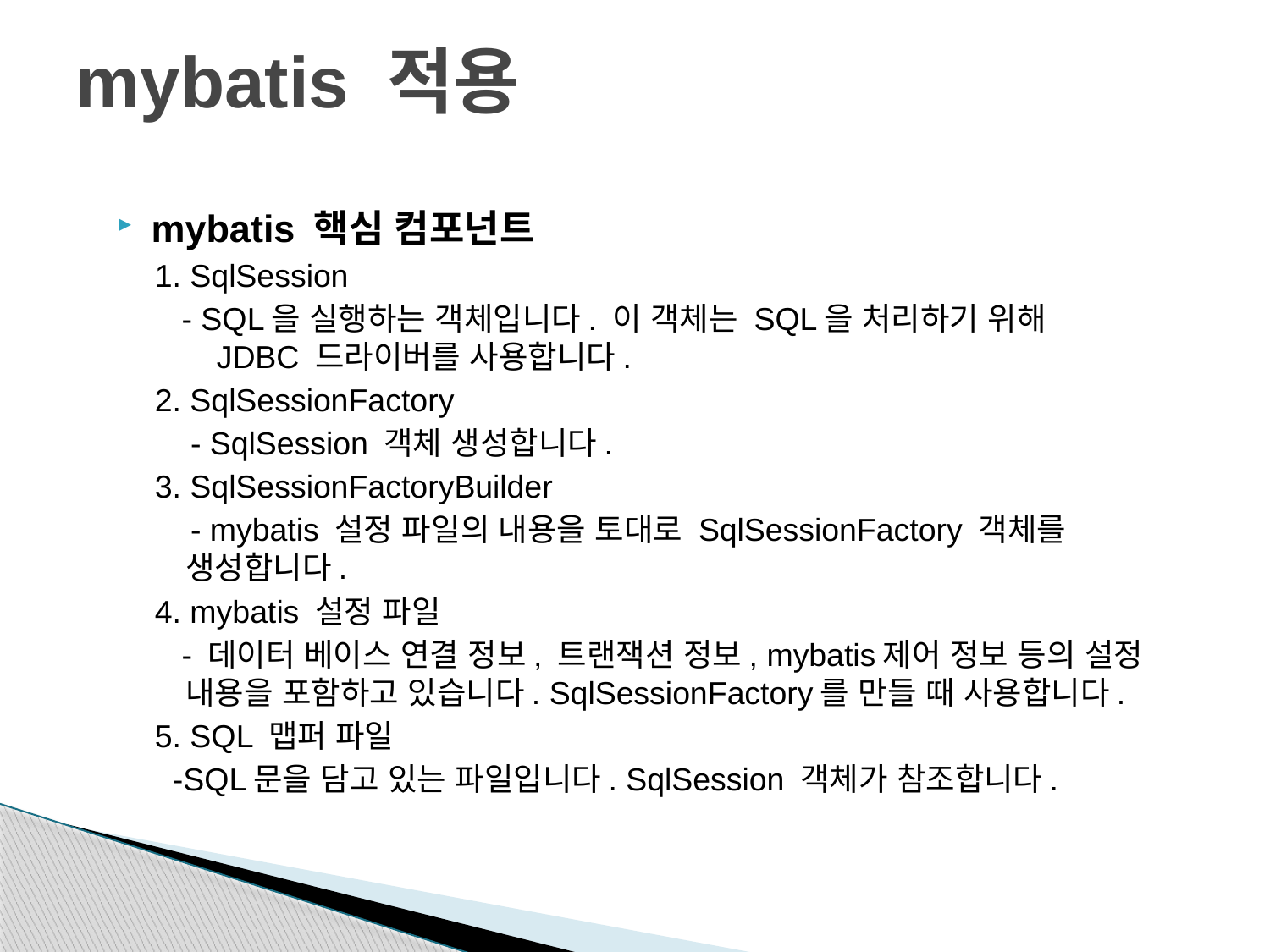

# mybatis 적용
mybatis 핵심 컴포넌트
1. SqlSession
   - SQL을 실행하는 객체입니다. 이 객체는 SQL을 처리하기 위해          JDBC 드라이버를 사용합니다.
2. SqlSessionFactory
    - SqlSession 객체 생성합니다.
3. SqlSessionFactoryBuilder
    - mybatis 설정 파일의 내용을 토대로 SqlSessionFactory 객체를     생성합니다.
4. mybatis 설정 파일
   - 데이터 베이스 연결 정보, 트랜잭션 정보, mybatis제어 정보 등의 설정 내용을 포함하고 있습니다. SqlSessionFactory를 만들 때 사용합니다.
5. SQL 맵퍼 파일
  -SQL문을 담고 있는 파일입니다. SqlSession 객체가 참조합니다.